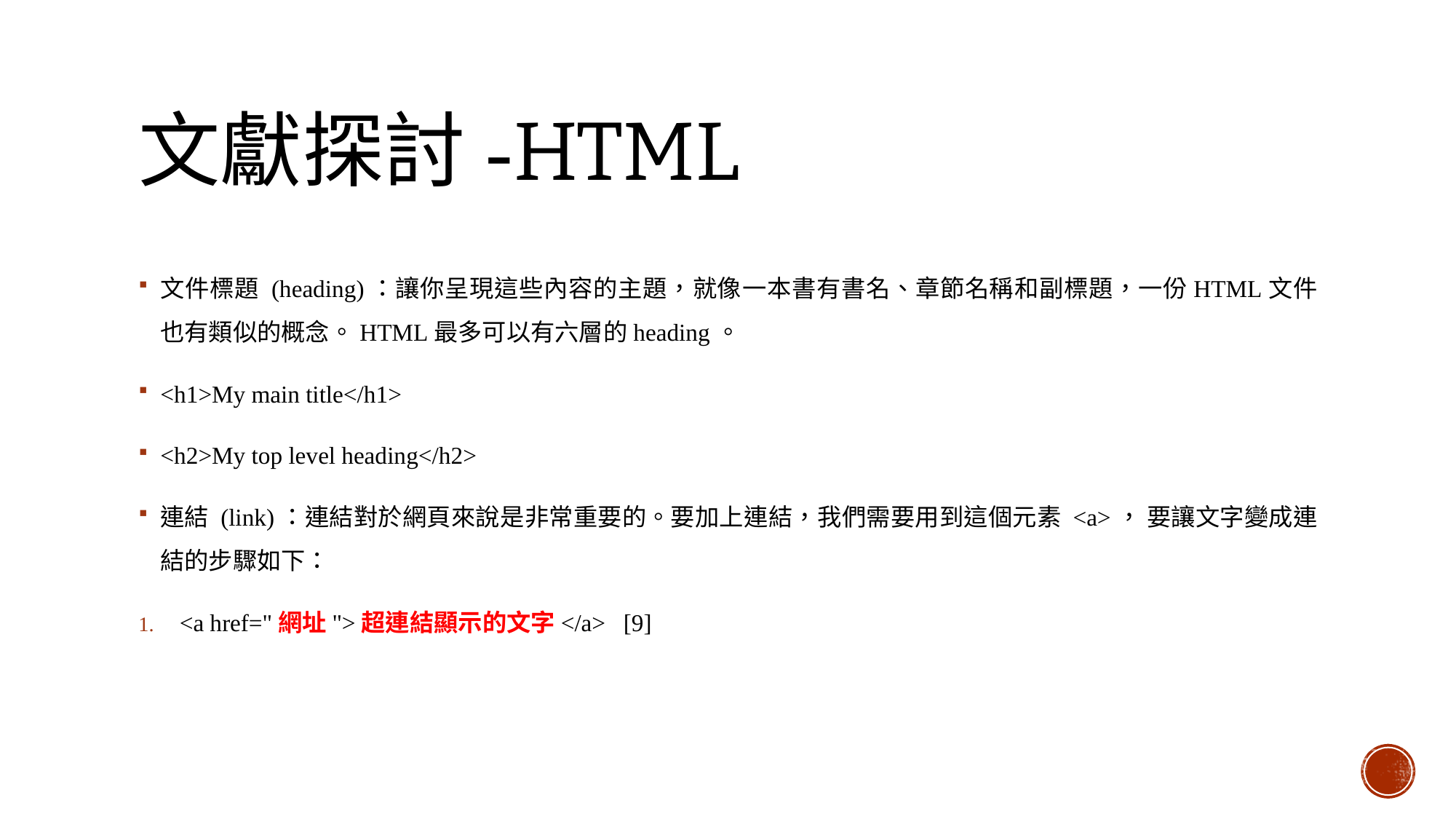

# 文獻探討-HTML
文件標題 (heading)：讓你呈現這些內容的主題，就像一本書有書名、章節名稱和副標題，一份HTML文件也有類似的概念。HTML最多可以有六層的heading。
<h1>My main title</h1>
<h2>My top level heading</h2>
連結 (link)：連結對於網頁來說是非常重要的。要加上連結，我們需要用到這個元素 <a>， 要讓文字變成連結的步驟如下：
<a href="網址">超連結顯示的文字</a>   [9]